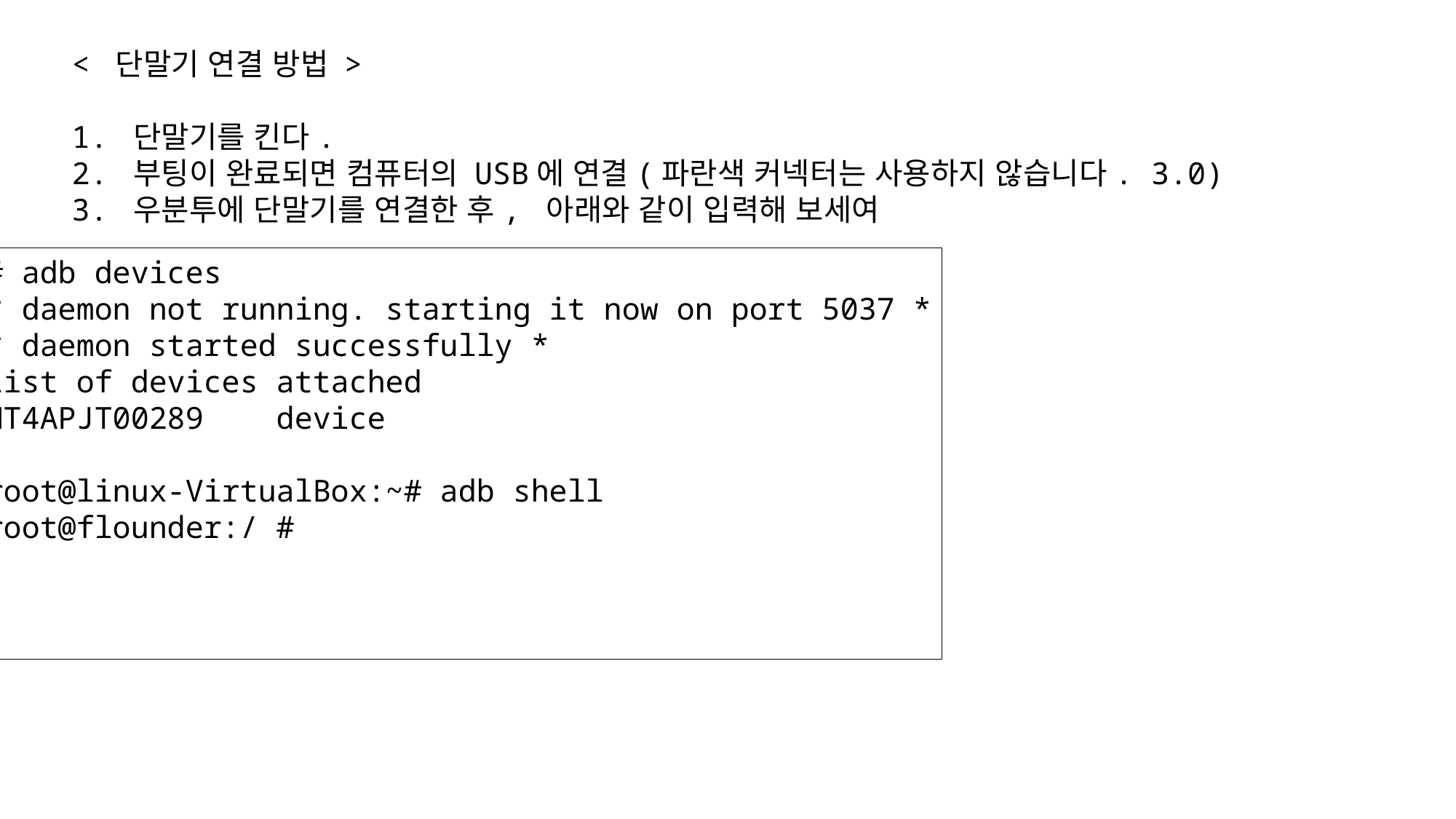

< 단말기 연결 방법 >

1. 단말기를 킨다.
2. 부팅이 완료되면 컴퓨터의 USB에 연결(파란색 커넥터는 사용하지 않습니다. 3.0)
3. 우분투에 단말기를 연결한 후, 아래와 같이 입력해 보세여
# adb devices
* daemon not running. starting it now on port 5037 *
* daemon started successfully *
List of devices attached
HT4APJT00289    device

root@linux-VirtualBox:~# adb shell
root@flounder:/ #